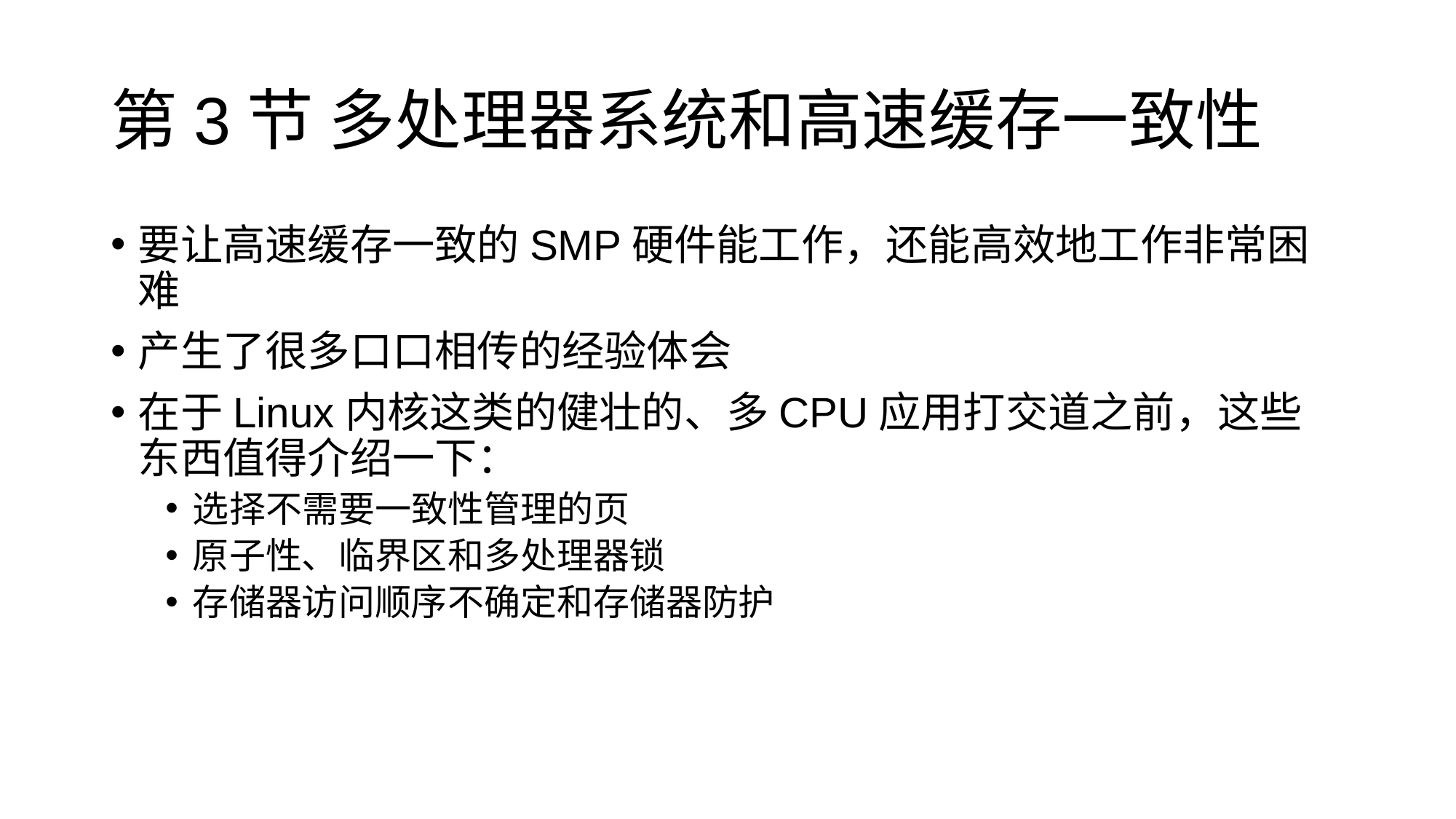

# 第3节 多处理器系统和高速缓存一致性
要让高速缓存一致的SMP硬件能工作，还能高效地工作非常困难
产生了很多口口相传的经验体会
在于Linux内核这类的健壮的、多CPU应用打交道之前，这些东西值得介绍一下：
选择不需要一致性管理的页
原子性、临界区和多处理器锁
存储器访问顺序不确定和存储器防护